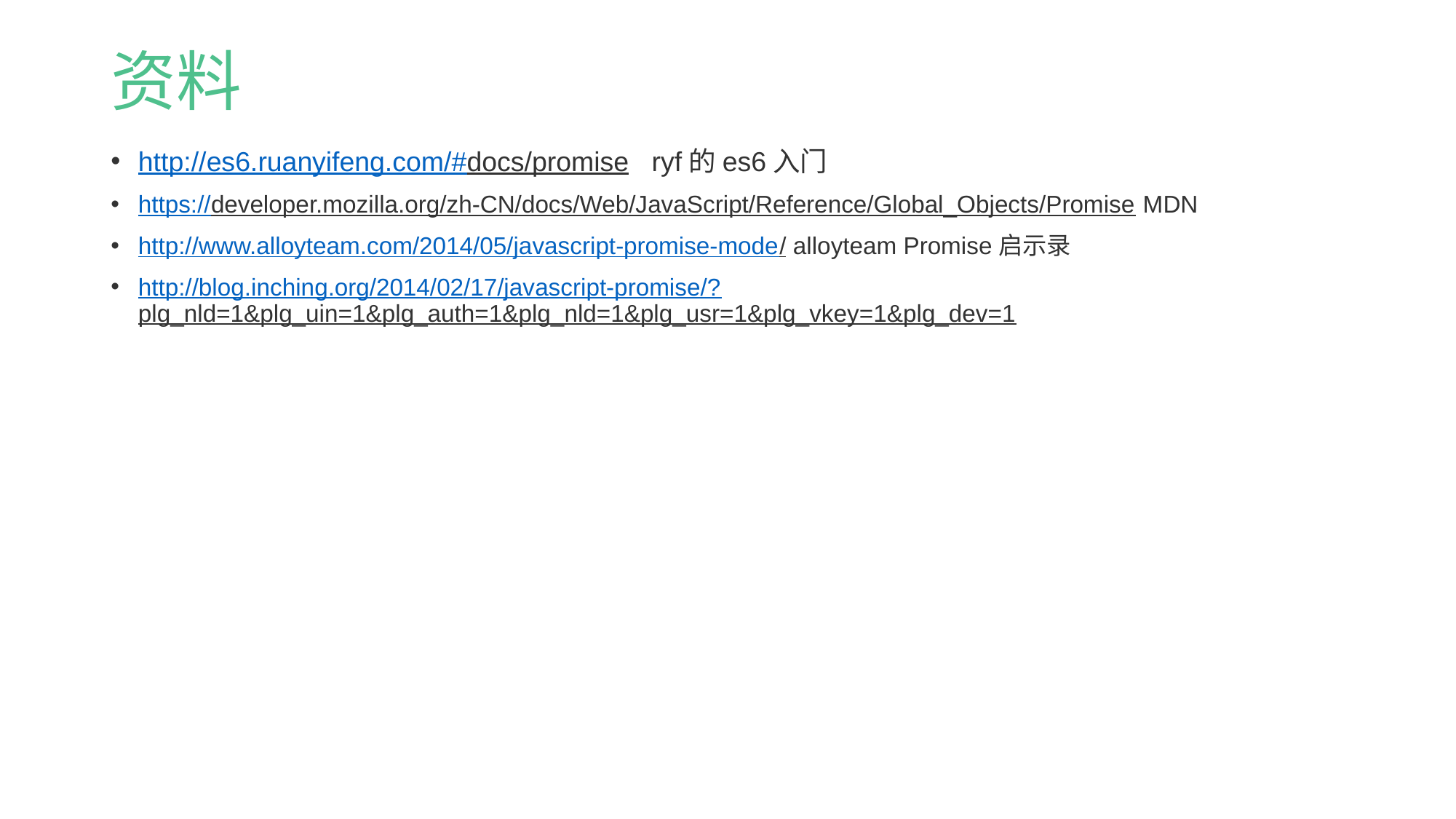

# 资料
http://es6.ruanyifeng.com/#docs/promise   ryf的es6入门
https://developer.mozilla.org/zh-CN/docs/Web/JavaScript/Reference/Global_Objects/Promise MDN
http://www.alloyteam.com/2014/05/javascript-promise-mode/ alloyteam Promise启示录
http://blog.inching.org/2014/02/17/javascript-promise/?plg_nld=1&plg_uin=1&plg_auth=1&plg_nld=1&plg_usr=1&plg_vkey=1&plg_dev=1